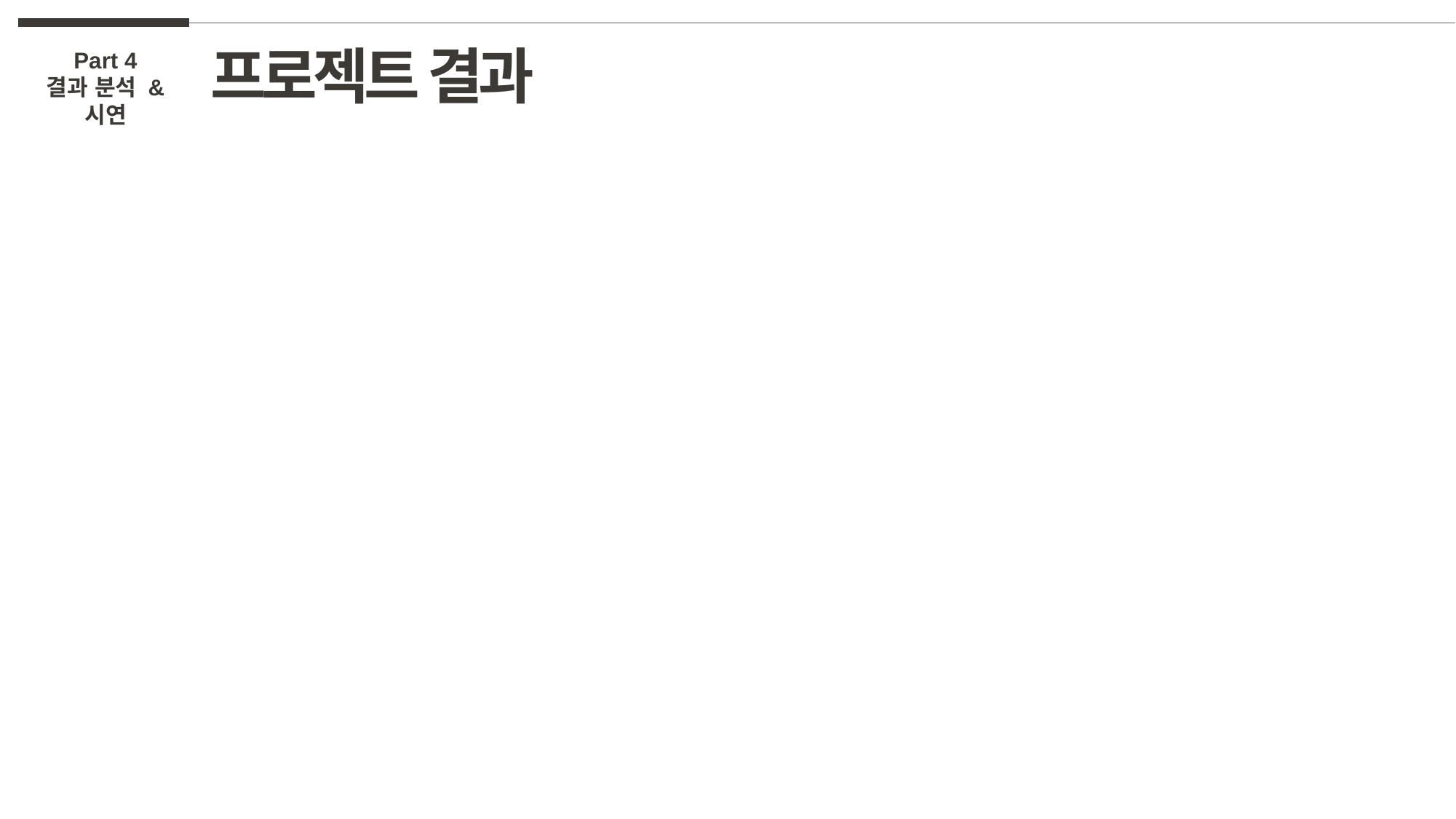

프로젝트 결과
Part 4
결과 분석 & 시연